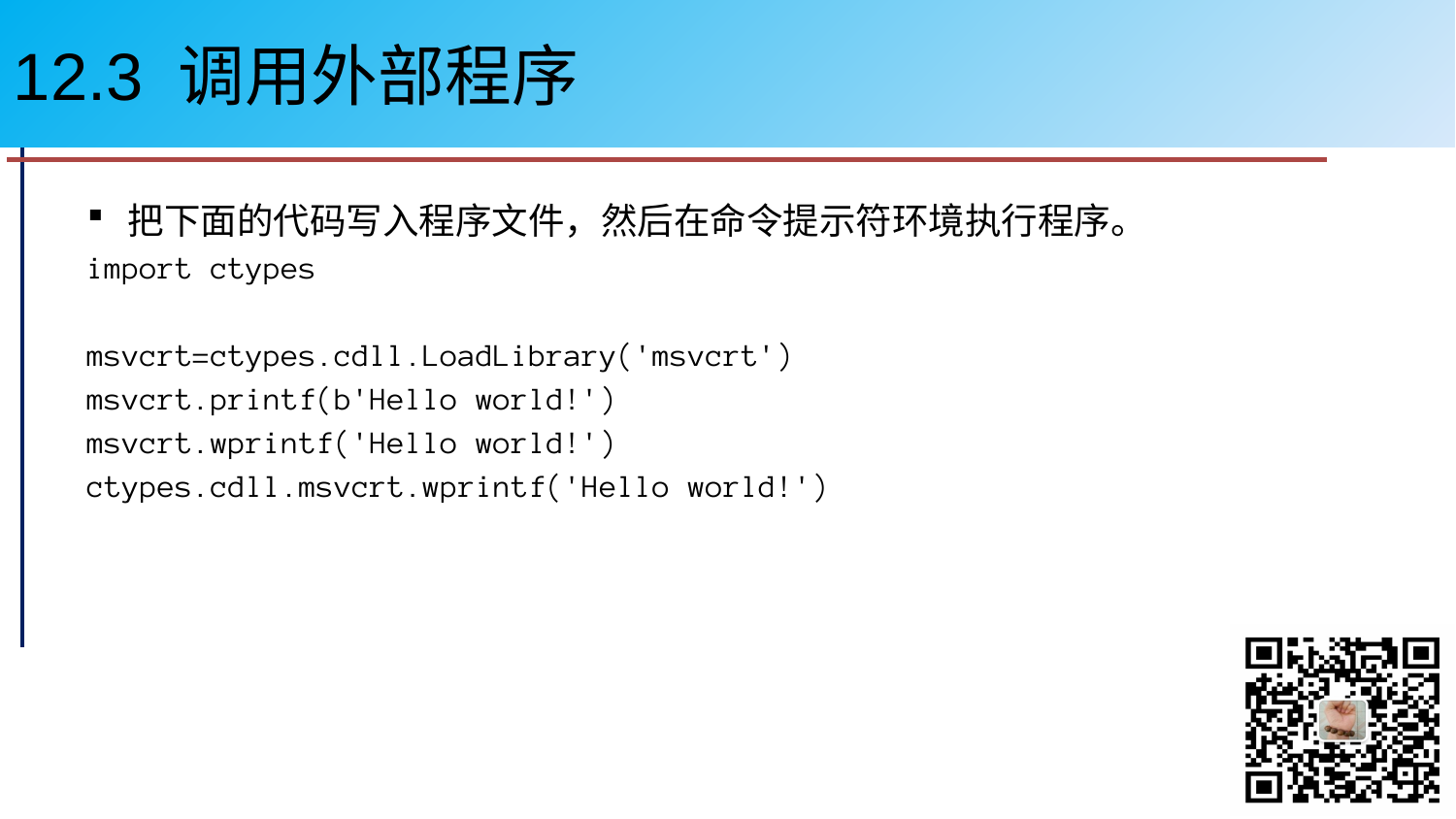

# 12.3 调用外部程序
把下面的代码写入程序文件，然后在命令提示符环境执行程序。
import ctypes

msvcrt=ctypes.cdll.LoadLibrary('msvcrt')
msvcrt.printf(b'Hello world!')
msvcrt.wprintf('Hello world!')
ctypes.cdll.msvcrt.wprintf('Hello world!')